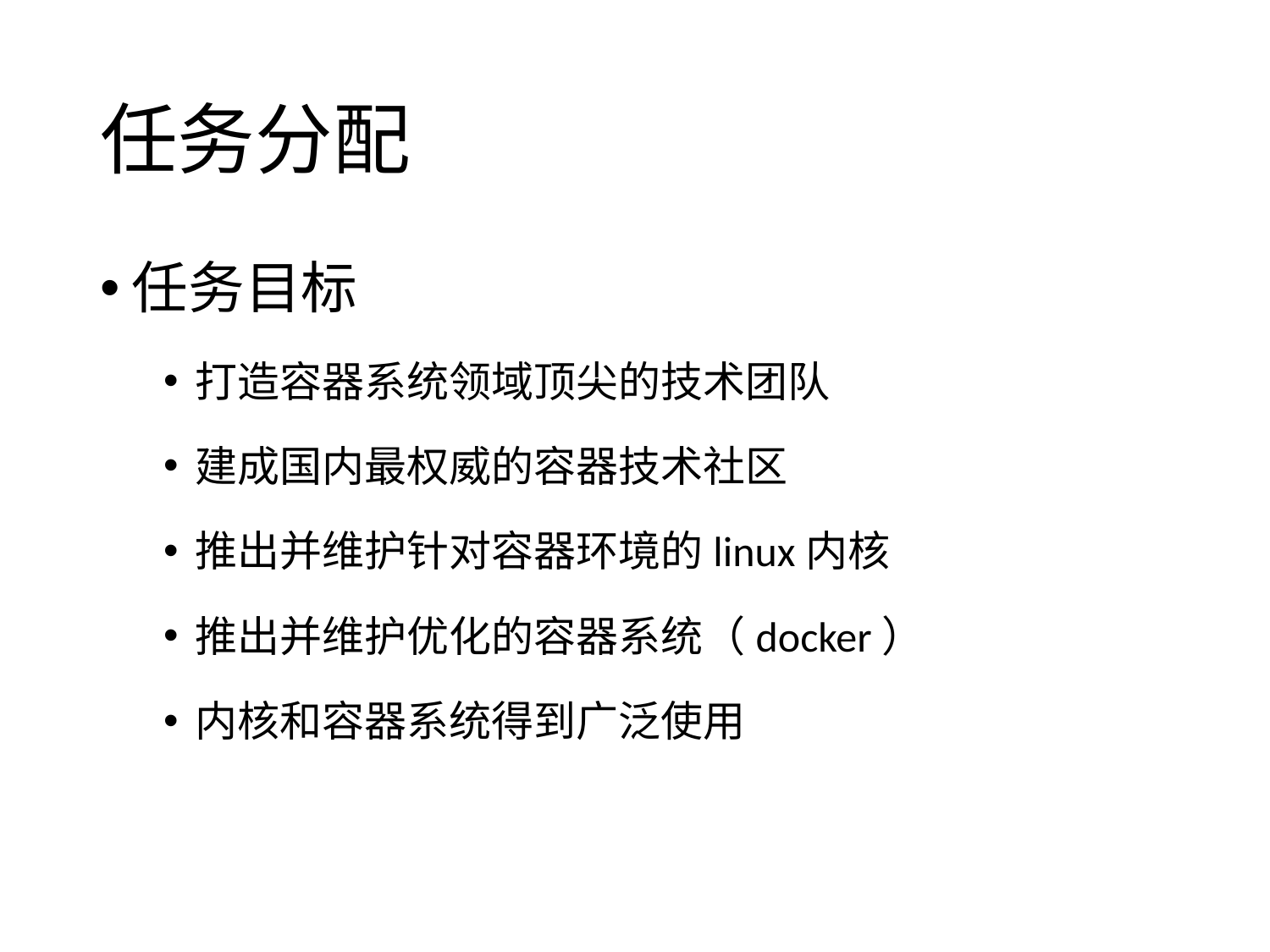

# 任务分配
任务目标
打造容器系统领域顶尖的技术团队
建成国内最权威的容器技术社区
推出并维护针对容器环境的linux内核
推出并维护优化的容器系统（docker）
内核和容器系统得到广泛使用